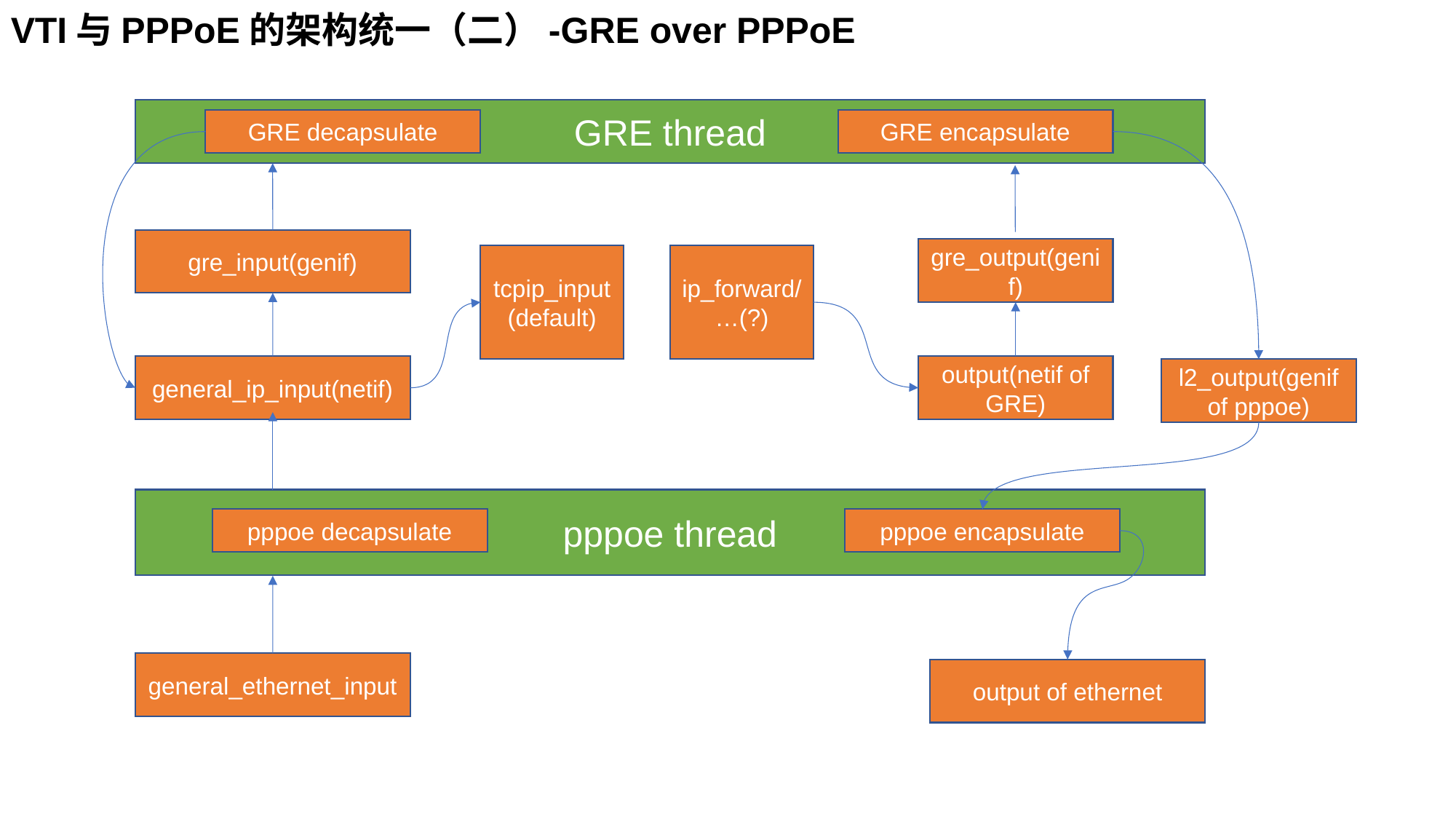

VTI与PPPoE的架构统一（二）-GRE over PPPoE
GRE thread
GRE decapsulate
GRE encapsulate
gre_input(genif)
gre_output(genif)
tcpip_input(default)
ip_forward/…(?)
output(netif of GRE)
general_ip_input(netif)
l2_output(genif of pppoe)
pppoe thread
pppoe decapsulate
pppoe encapsulate
general_ethernet_input
output of ethernet